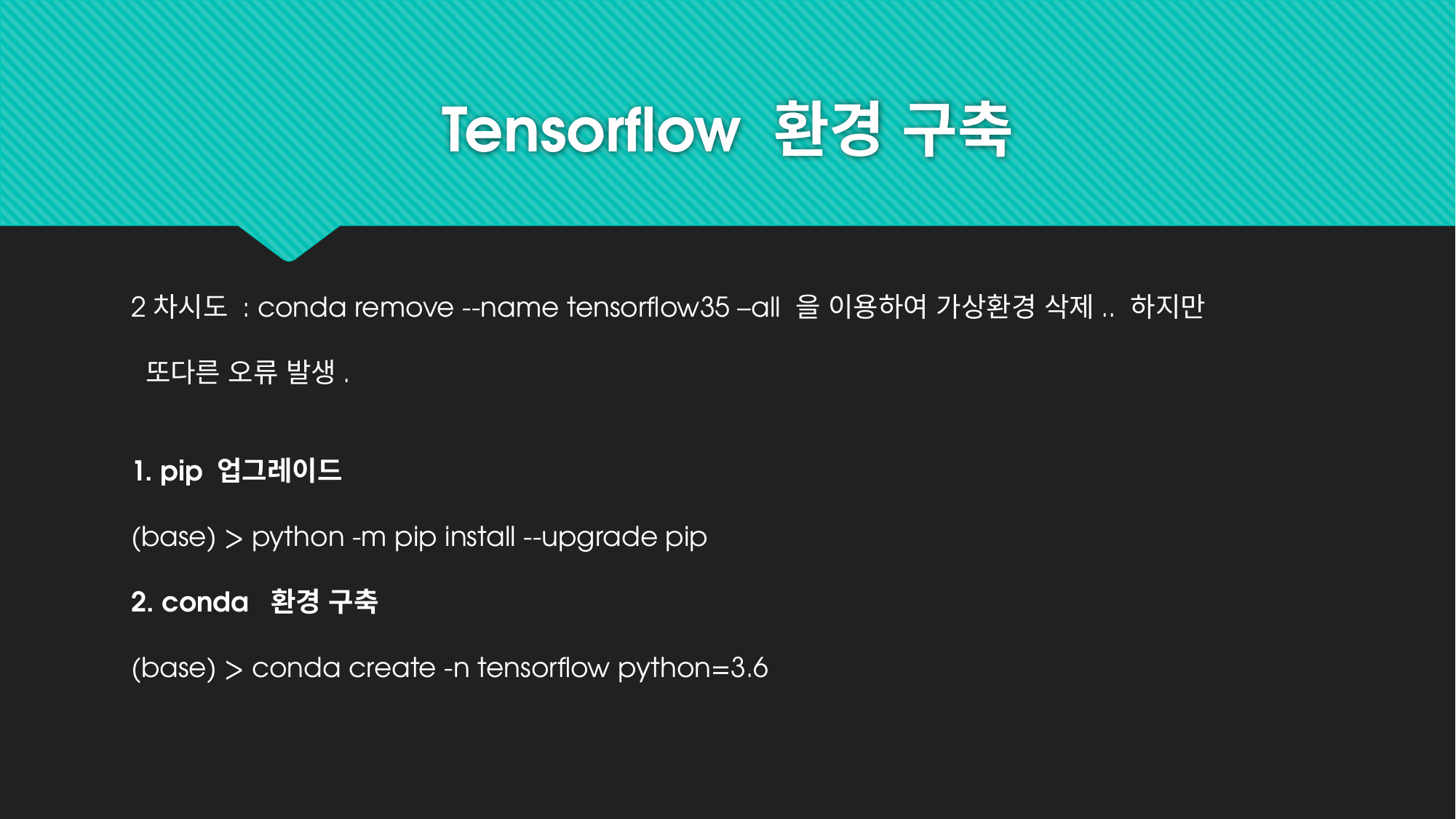

# Tensorflow 환경 구축
2차시도 : conda remove --name tensorflow35 –all 을 이용하여 가상환경 삭제.. 하지만

 또다른 오류 발생.

1. pip 업그레이드
(base) > python -m pip install --upgrade pip
2. conda  환경 구축

(base) > conda create -n tensorflow python=3.6